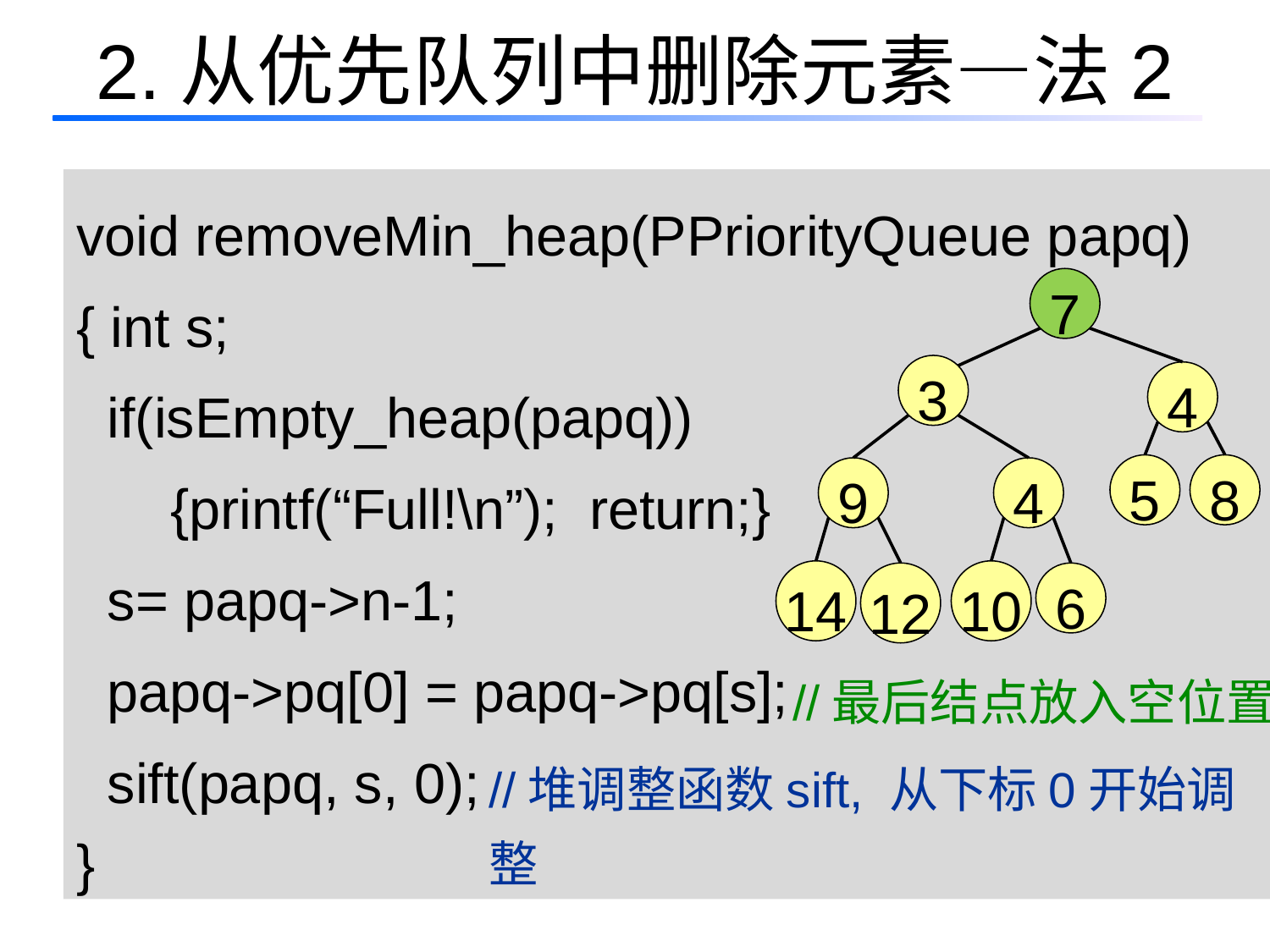

# 2.从优先队列中删除元素—法2

void removeMin_heap(PPriorityQueue papq)
{ int s;
  if(isEmpty_heap(papq))
      {printf(“Full!\n”);  return;}
  s= papq->n-1;
  papq->pq[0] = papq->pq[s];
  sift(papq, s, 0);
}
7
3
4
5
8
9
4
14
10
12
6
//最后结点放入空位置
//堆调整函数sift, 从下标0开始调整